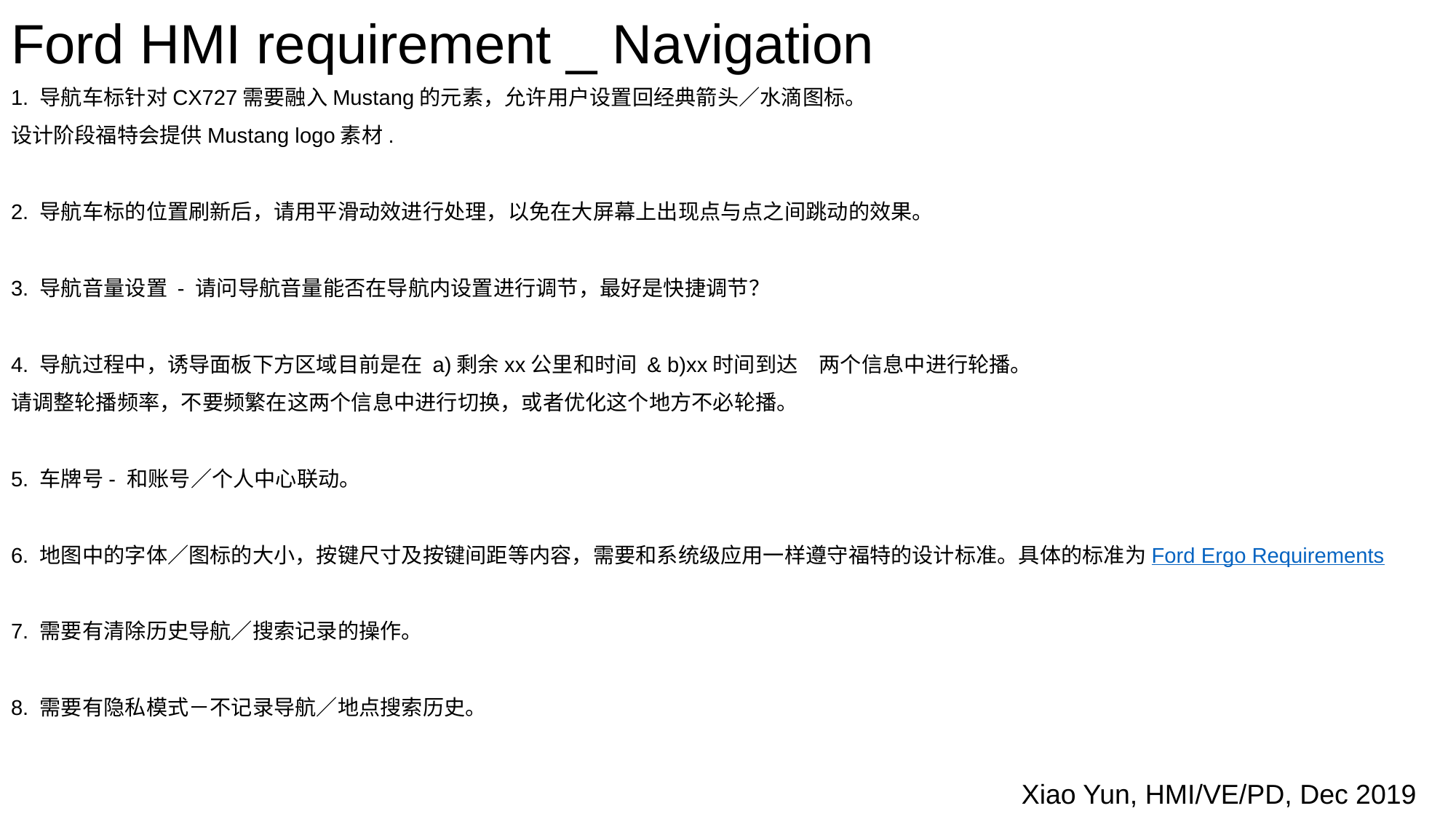

# Ford HMI requirement _ Navigation
1. 导航车标针对CX727需要融入Mustang的元素，允许用户设置回经典箭头／水滴图标。
设计阶段福特会提供Mustang logo素材.

2. 导航车标的位置刷新后，请用平滑动效进行处理，以免在大屏幕上出现点与点之间跳动的效果。

3. 导航音量设置 - 请问导航音量能否在导航内设置进行调节，最好是快捷调节？

4. 导航过程中，诱导面板下方区域目前是在 a)剩余xx公里和时间 & b)xx时间到达　两个信息中进行轮播。
请调整轮播频率，不要频繁在这两个信息中进行切换，或者优化这个地方不必轮播。

5. 车牌号- 和账号／个人中心联动。

6. 地图中的字体／图标的大小，按键尺寸及按键间距等内容，需要和系统级应用一样遵守福特的设计标准。具体的标准为Ford Ergo Requirements

7. 需要有清除历史导航／搜索记录的操作。

8. 需要有隐私模式－不记录导航／地点搜索历史。
Xiao Yun, HMI/VE/PD, Dec 2019